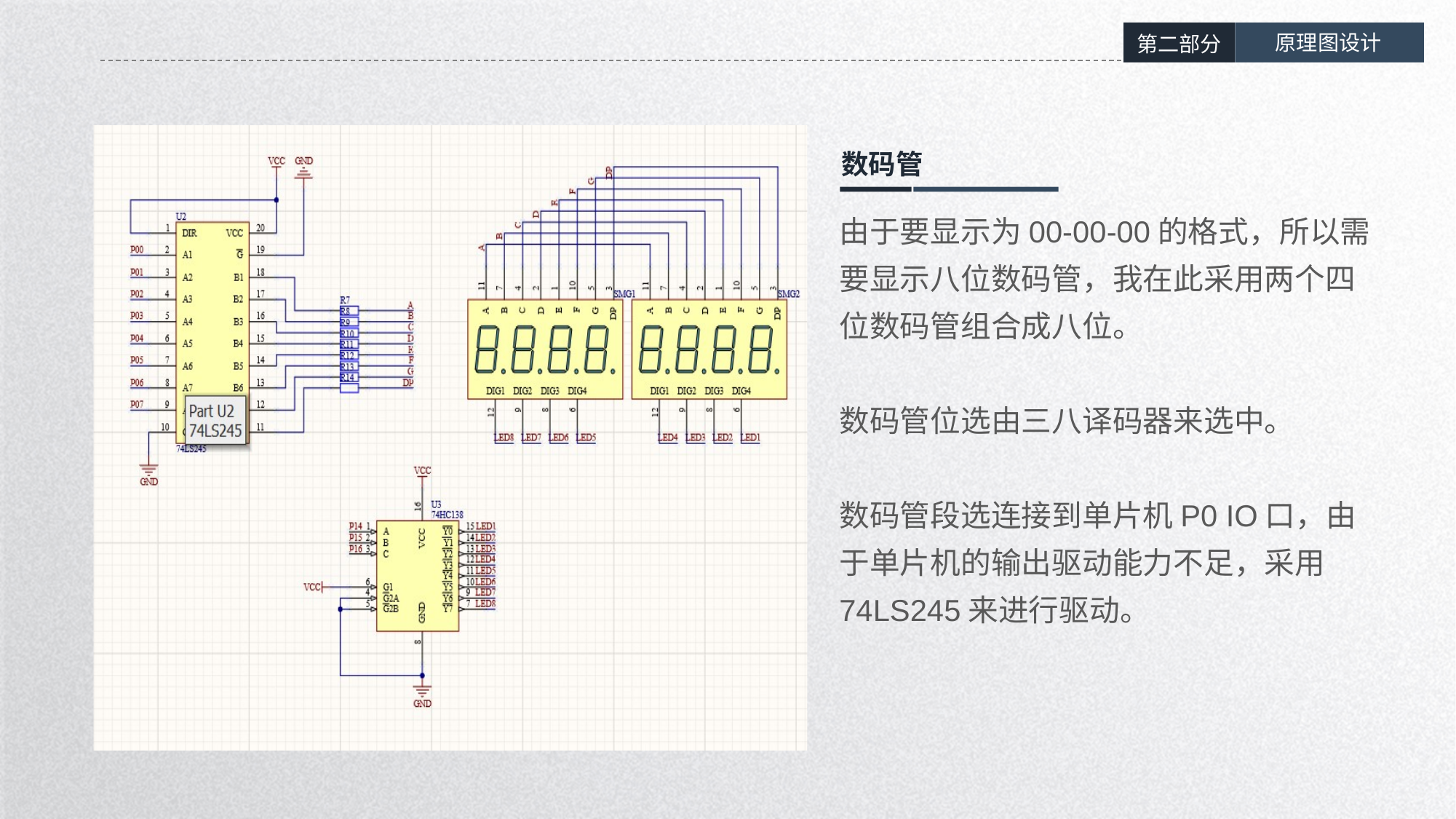

原理图设计
第二部分

数码管

由于要显示为00-00-00的格式，所以需要显示八位数码管，我在此采用两个四位数码管组合成八位。

数码管位选由三八译码器来选中。

数码管段选连接到单片机P0 IO口，由于单片机的输出驱动能力不足，采用74LS245来进行驱动。
延时符